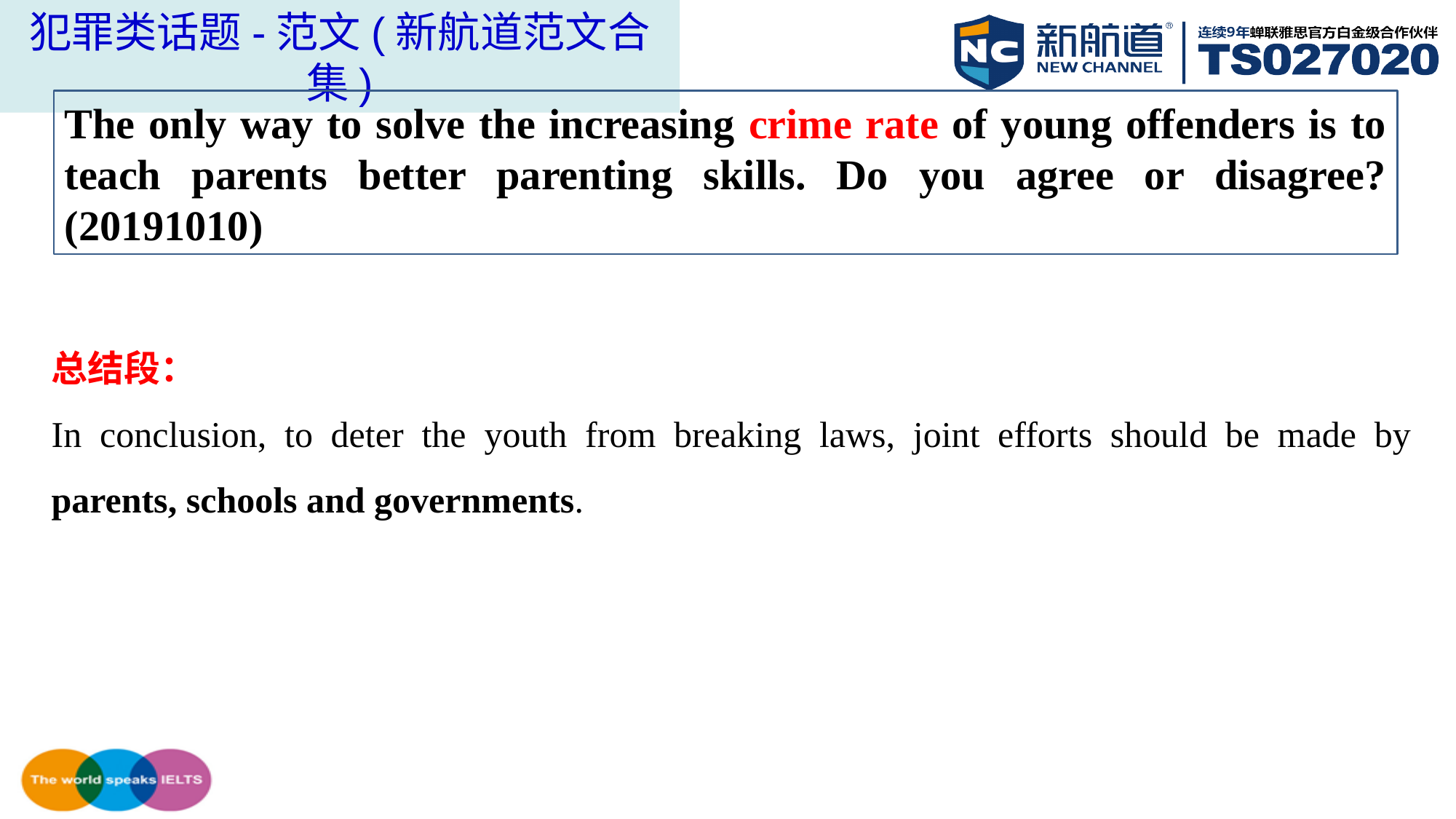

犯罪类话题-范文(新航道范文合集)
The only way to solve the increasing crime rate of young offenders is to teach parents better parenting skills. Do you agree or disagree? (20191010)
总结段：
In conclusion, to deter the youth from breaking laws, joint efforts should be made by parents, schools and governments.